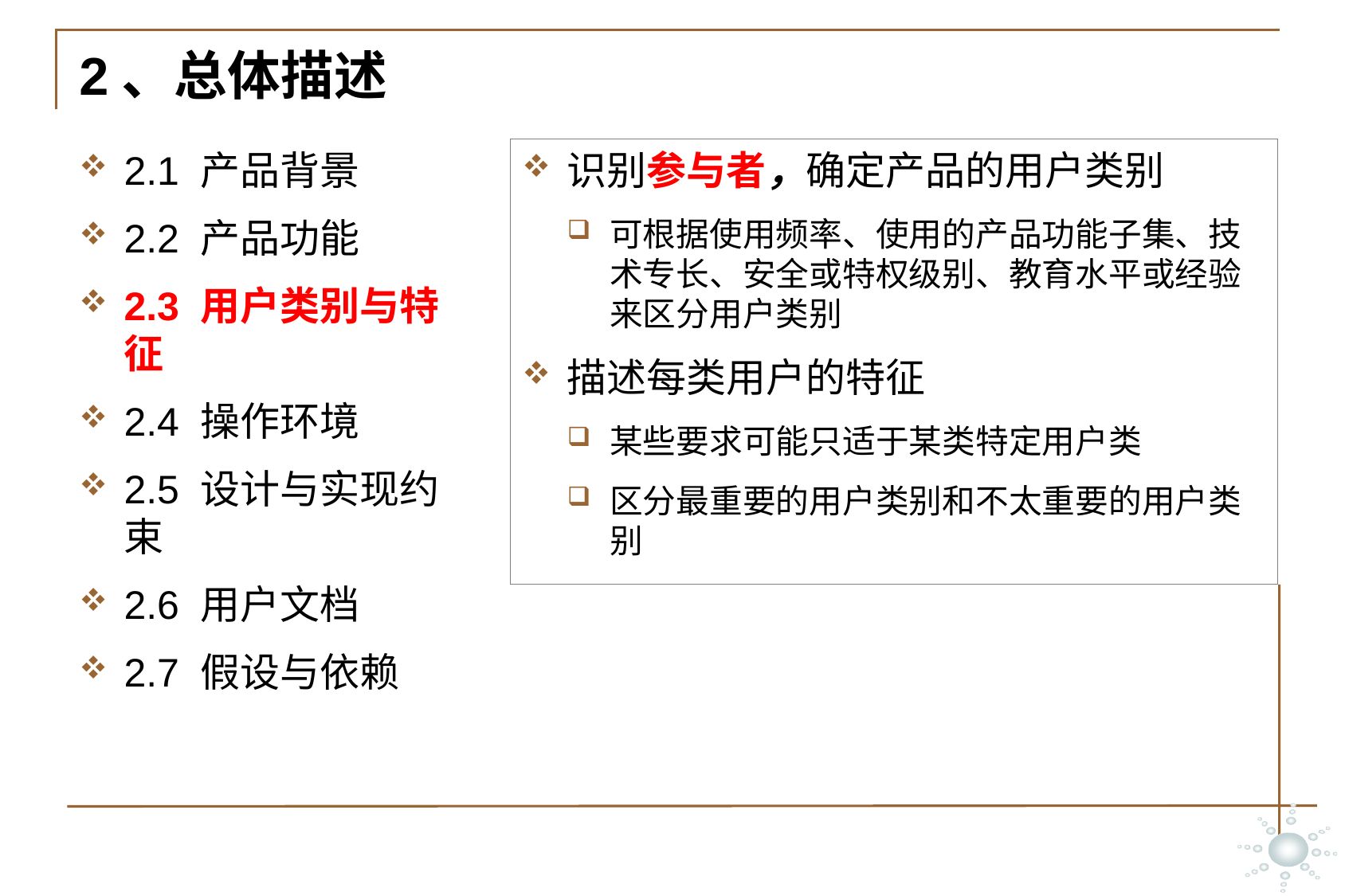

# 2、总体描述
2.1 产品背景
2.2 产品功能
2.3 用户类别与特征
2.4 操作环境
2.5 设计与实现约束
2.6 用户文档
2.7 假设与依赖
识别参与者，确定产品的用户类别
可根据使用频率、使用的产品功能子集、技术专长、安全或特权级别、教育水平或经验来区分用户类别
描述每类用户的特征
某些要求可能只适于某类特定用户类
区分最重要的用户类别和不太重要的用户类别
17